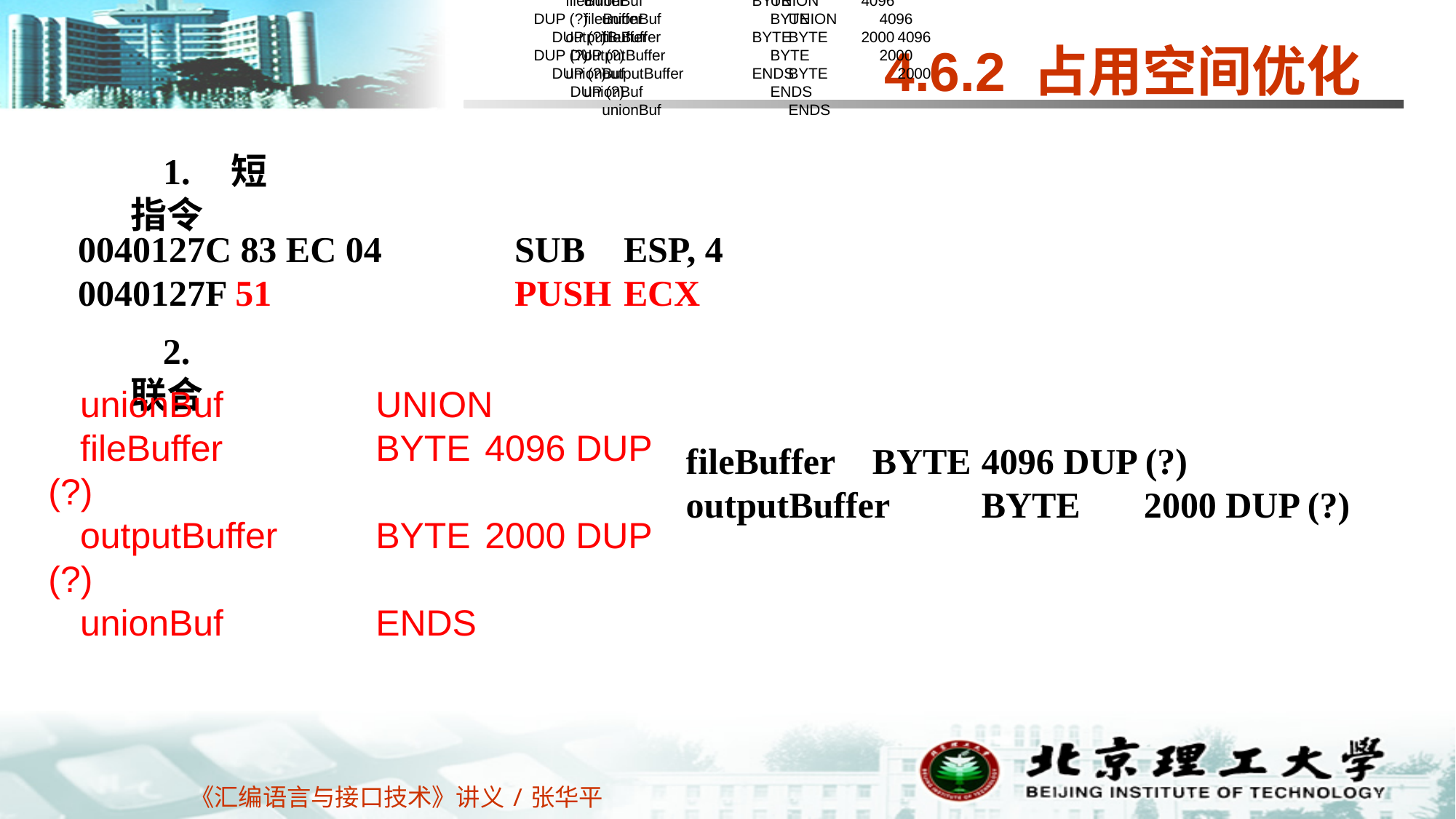

unionBuf      	UNION
fileBuffer     	BYTE	4096 DUP (?)
outputBuffer   	BYTE	2000 DUP (?)
unionBuf      	ENDS
unionBuf      	UNION
fileBuffer     	BYTE	4096 DUP (?)
outputBuffer   	BYTE	2000 DUP (?)
unionBuf      	ENDS
4.6.2 占用空间优化
unionBuf      	UNION
fileBuffer     	BYTE	4096 DUP (?)
outputBuffer   	BYTE	2000 DUP (?)
unionBuf      	ENDS
1.短指令
0040127C 83 EC 04		SUB	ESP, 4
0040127F 51			PUSH	ECX
2.联合
unionBuf      	UNION
fileBuffer     	BYTE	4096 DUP (?)
outputBuffer   	BYTE	2000 DUP (?)
unionBuf      	ENDS
fileBuffer 	BYTE	4096 DUP (?)
outputBuffer	BYTE       2000 DUP (?)